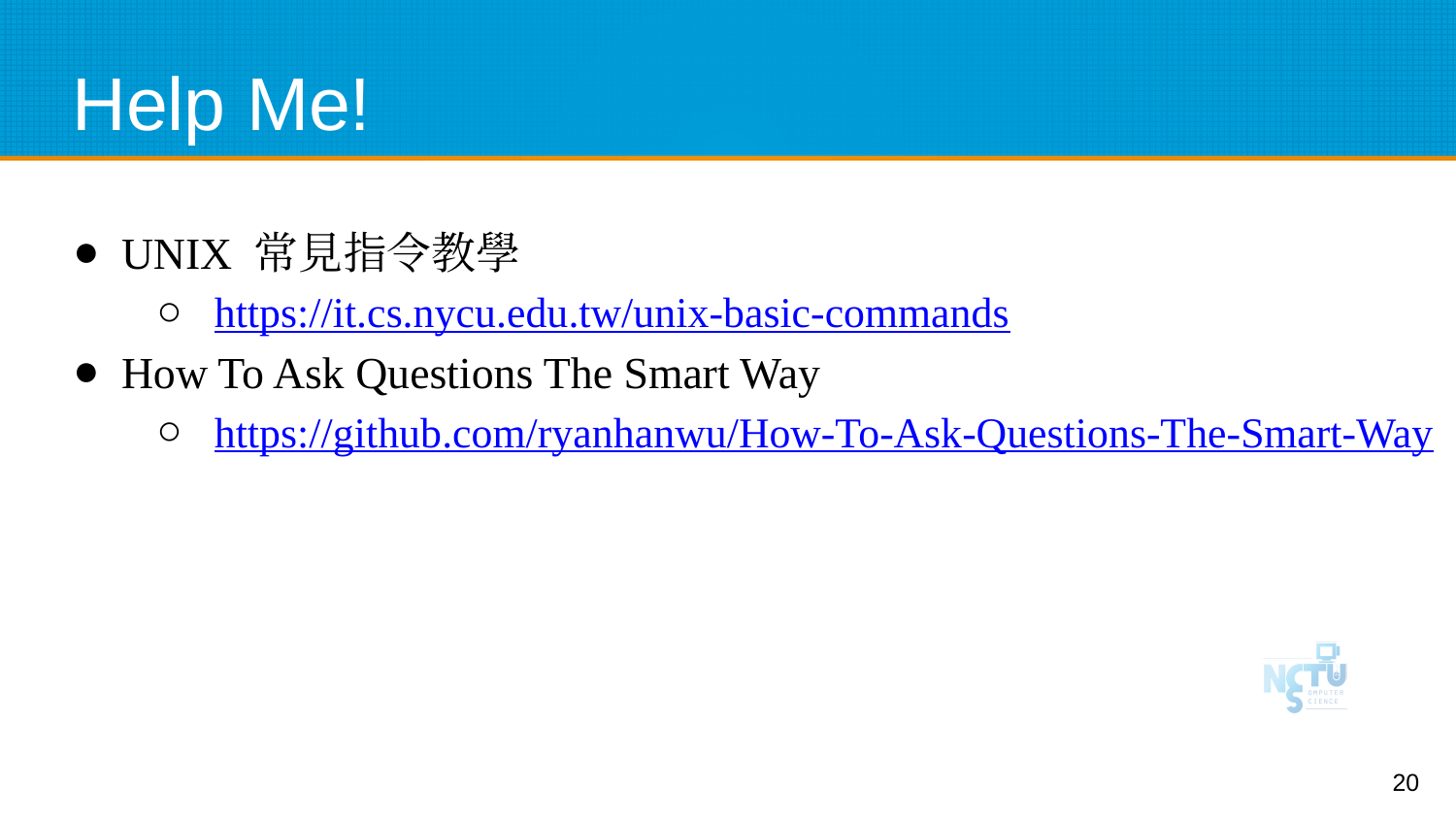

# Help Me!
UNIX 常見指令教學
https://it.cs.nycu.edu.tw/unix-basic-commands
How To Ask Questions The Smart Way
https://github.com/ryanhanwu/How-To-Ask-Questions-The-Smart-Way
20